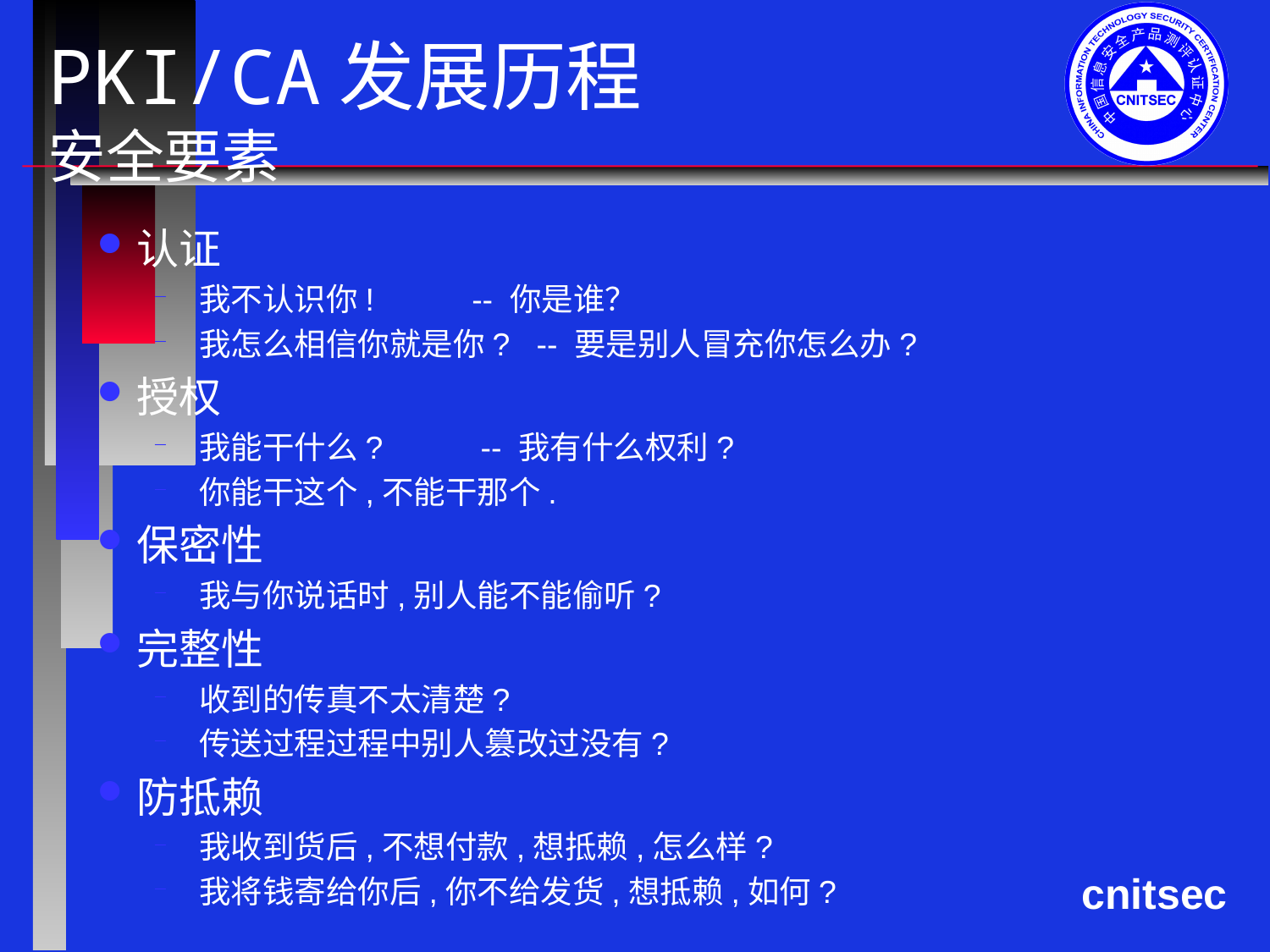

# PKI/CA发展历程 安全要素
认证
我不认识你!           -- 你是谁？
我怎么相信你就是你?   -- 要是别人冒充你怎么办?
授权
我能干什么?           -- 我有什么权利?
你能干这个,不能干那个.
保密性
我与你说话时,别人能不能偷听?
完整性
收到的传真不太清楚?
传送过程过程中别人篡改过没有?
防抵赖
我收到货后,不想付款,想抵赖,怎么样?
我将钱寄给你后,你不给发货,想抵赖,如何?